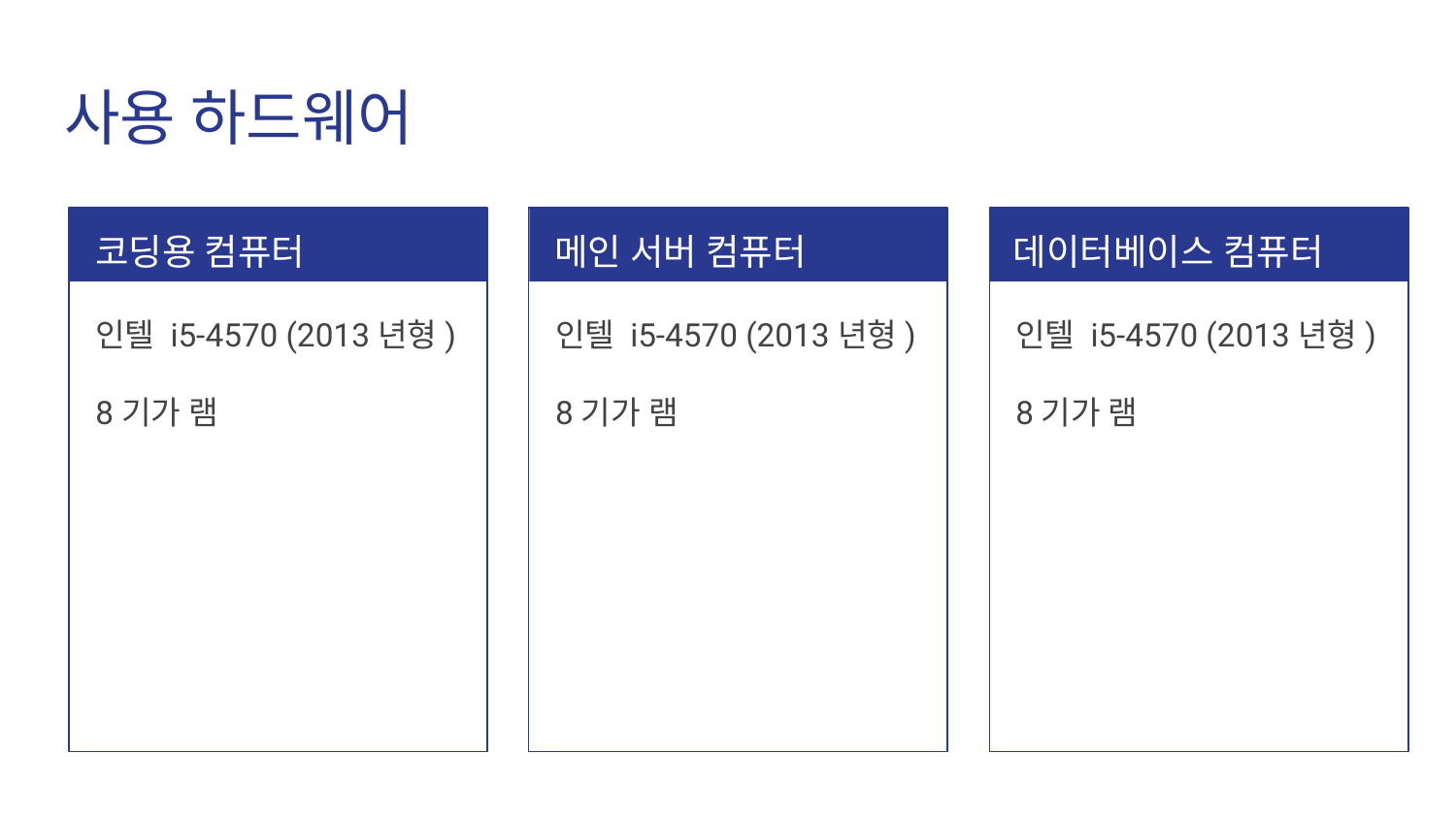

# 사용 하드웨어

코딩용 컴퓨터

메인 서버 컴퓨터

데이터베이스 컴퓨터
인텔 i5-4570 (2013년형)
8기가 램
인텔 i5-4570 (2013년형)
8기가 램

인텔 i5-4570 (2013년형)
8기가 램